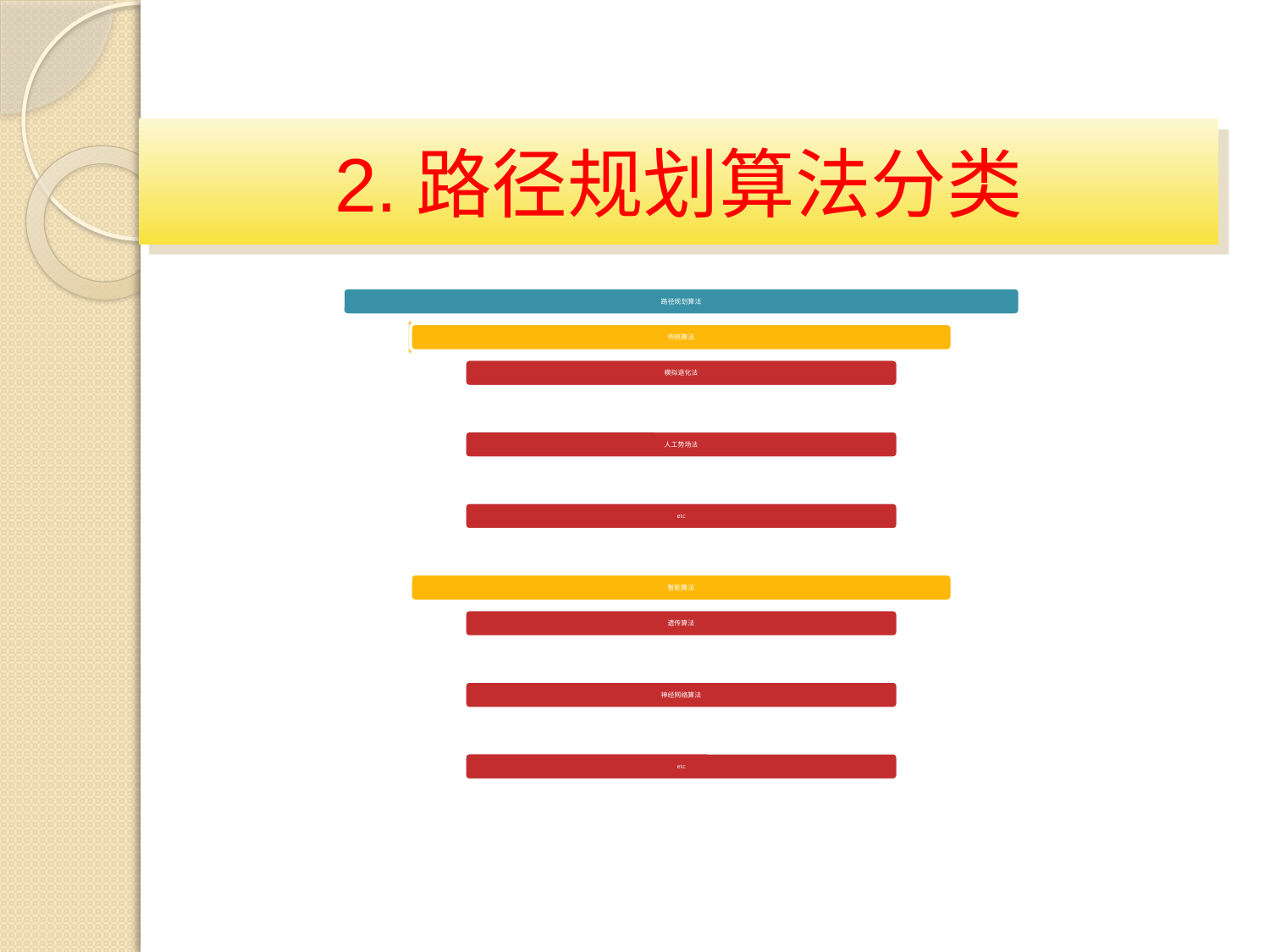

# 2.路径规划算法分类
路径规划算法
传统算法
模拟退化法
人工势场法
智能算法
遗传算法
etc
神经网络算法
etc